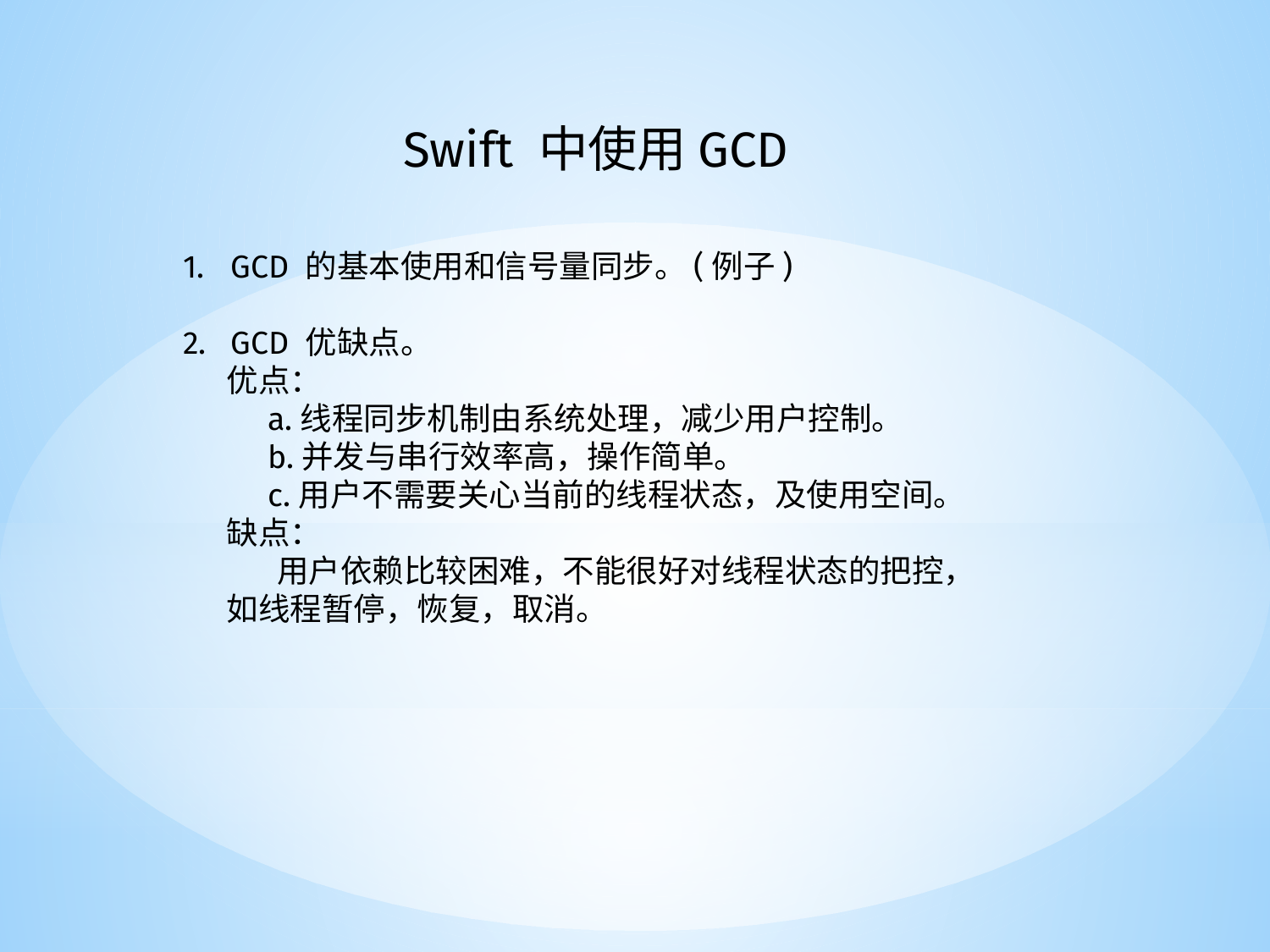

Swift 中使用GCD
GCD 的基本使用和信号量同步。(例子)

GCD 优缺点。
     优点：
          a.线程同步机制由系统处理，减少用户控制。
          b.并发与串行效率高，操作简单。
          c.用户不需要关心当前的线程状态，及使用空间。
     缺点：
            用户依赖比较困难，不能很好对线程状态的把控，
     如线程暂停，恢复，取消。